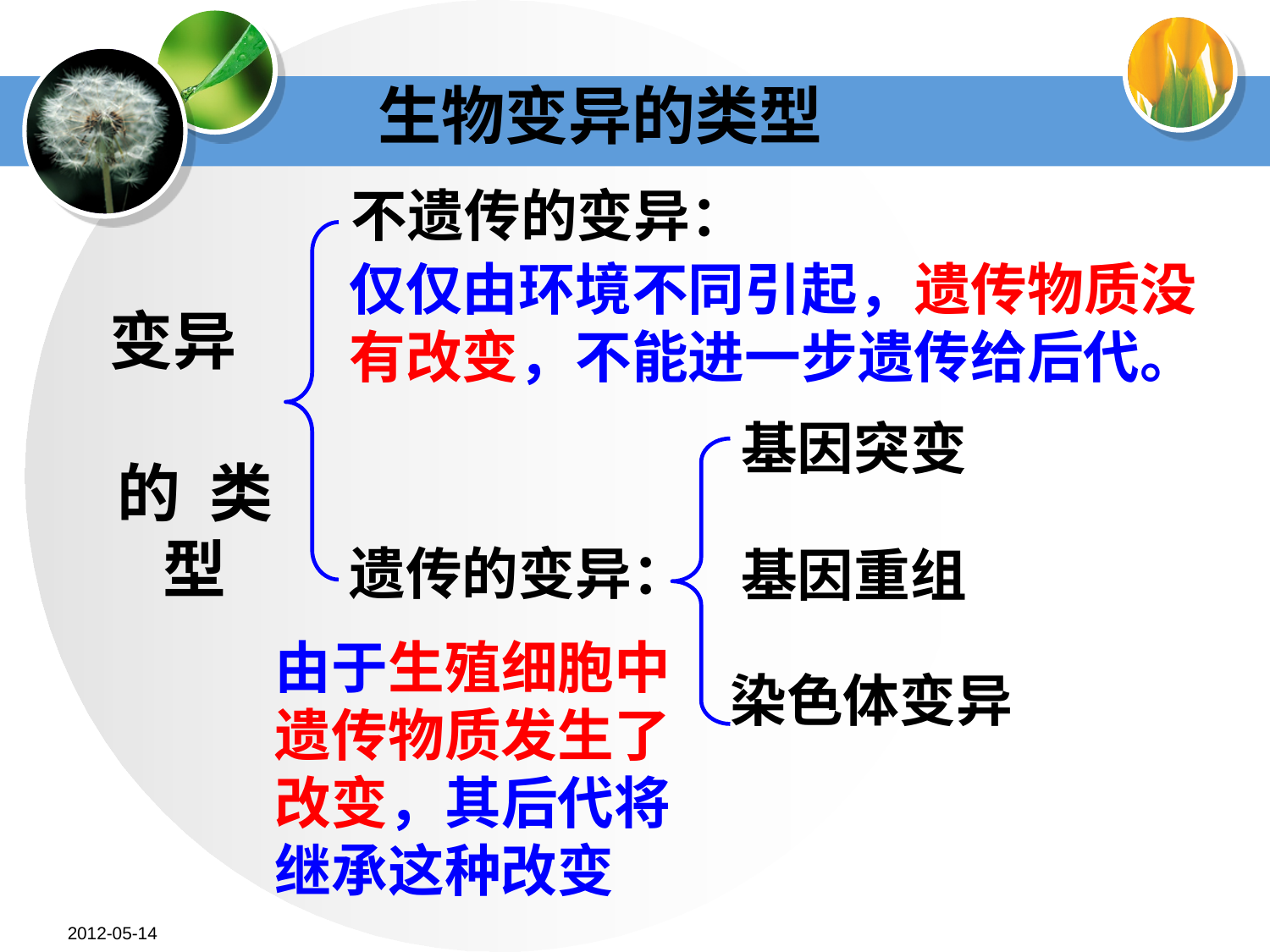

生物变异的类型
不遗传的变异：

仅仅由环境不同引起，遗传物质没有改变，不能进一步遗传给后代。
变异             的  类型
基因突变

遗传的变异：
基因重组
由于生殖细胞中遗传物质发生了改变，其后代将继承这种改变
染色体变异

2012-05-14